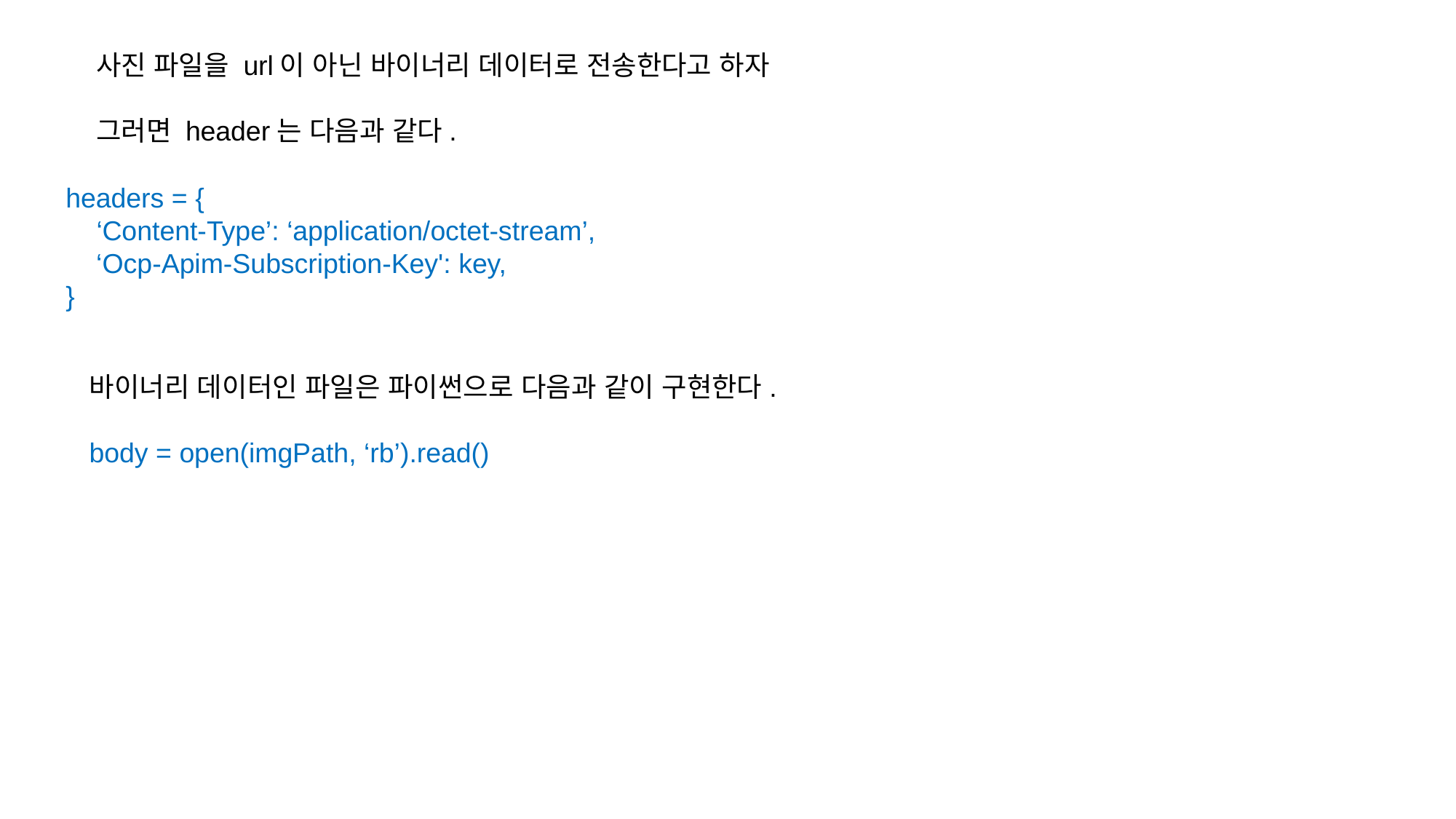

사진 파일을 url이 아닌 바이너리 데이터로 전송한다고 하자

그러면 header는 다음과 같다.
headers = {
    ‘Content-Type’: ‘application/octet-stream’,
    ‘Ocp-Apim-Subscription-Key': key,
}
바이너리 데이터인 파일은 파이썬으로 다음과 같이 구현한다.

body = open(imgPath, ‘rb’).read()